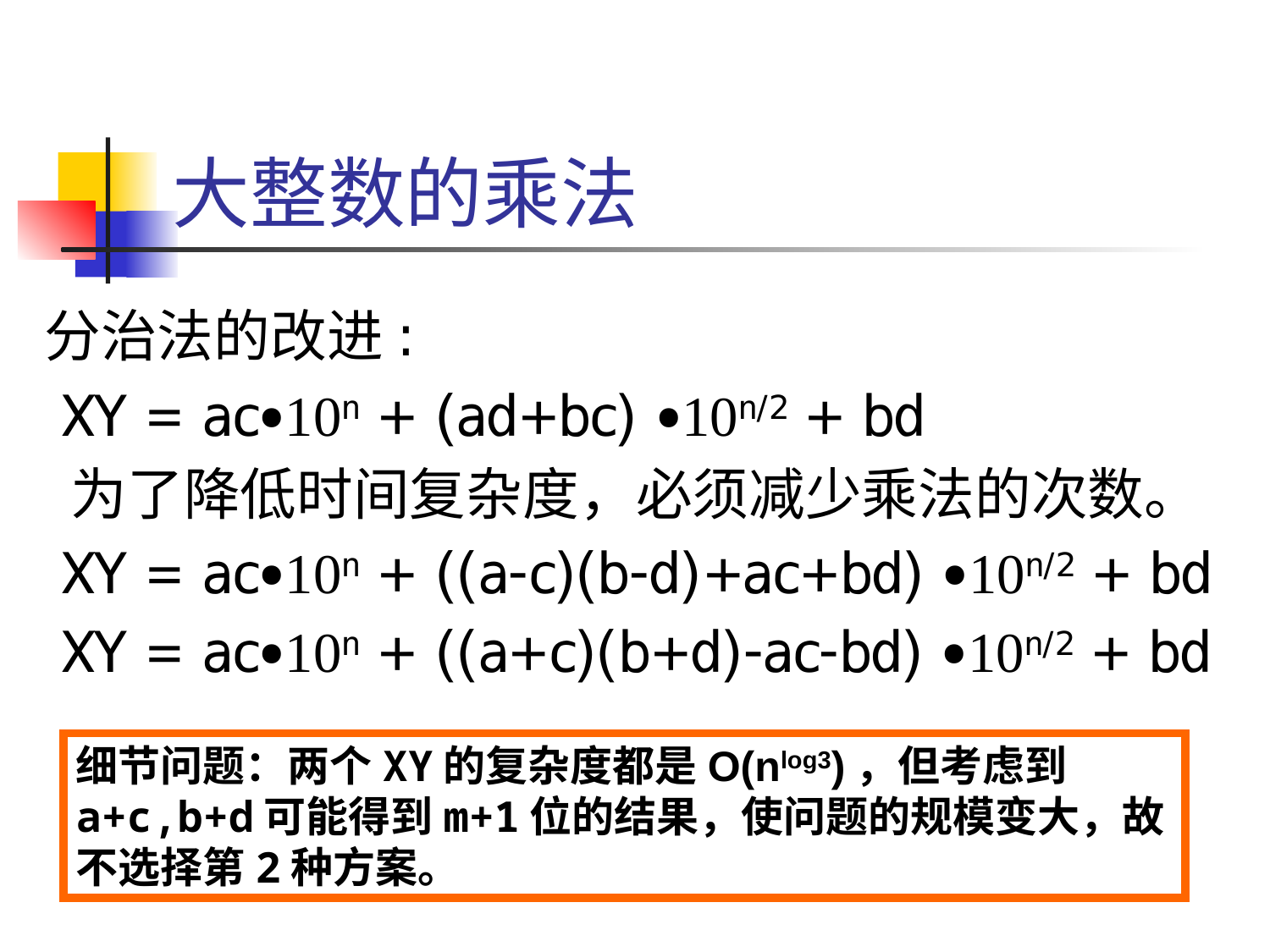

# 大整数的乘法
分治法的改进:
 XY = ac•10n + (ad+bc) •10n/2 + bd
 为了降低时间复杂度，必须减少乘法的次数。
 XY = ac•10n + ((a-c)(b-d)+ac+bd) •10n/2 + bd
 XY = ac•10n + ((a+c)(b+d)-ac-bd) •10n/2 + bd
细节问题：两个XY的复杂度都是O(nlog3)，但考虑到a+c,b+d可能得到m+1位的结果，使问题的规模变大，故不选择第2种方案。